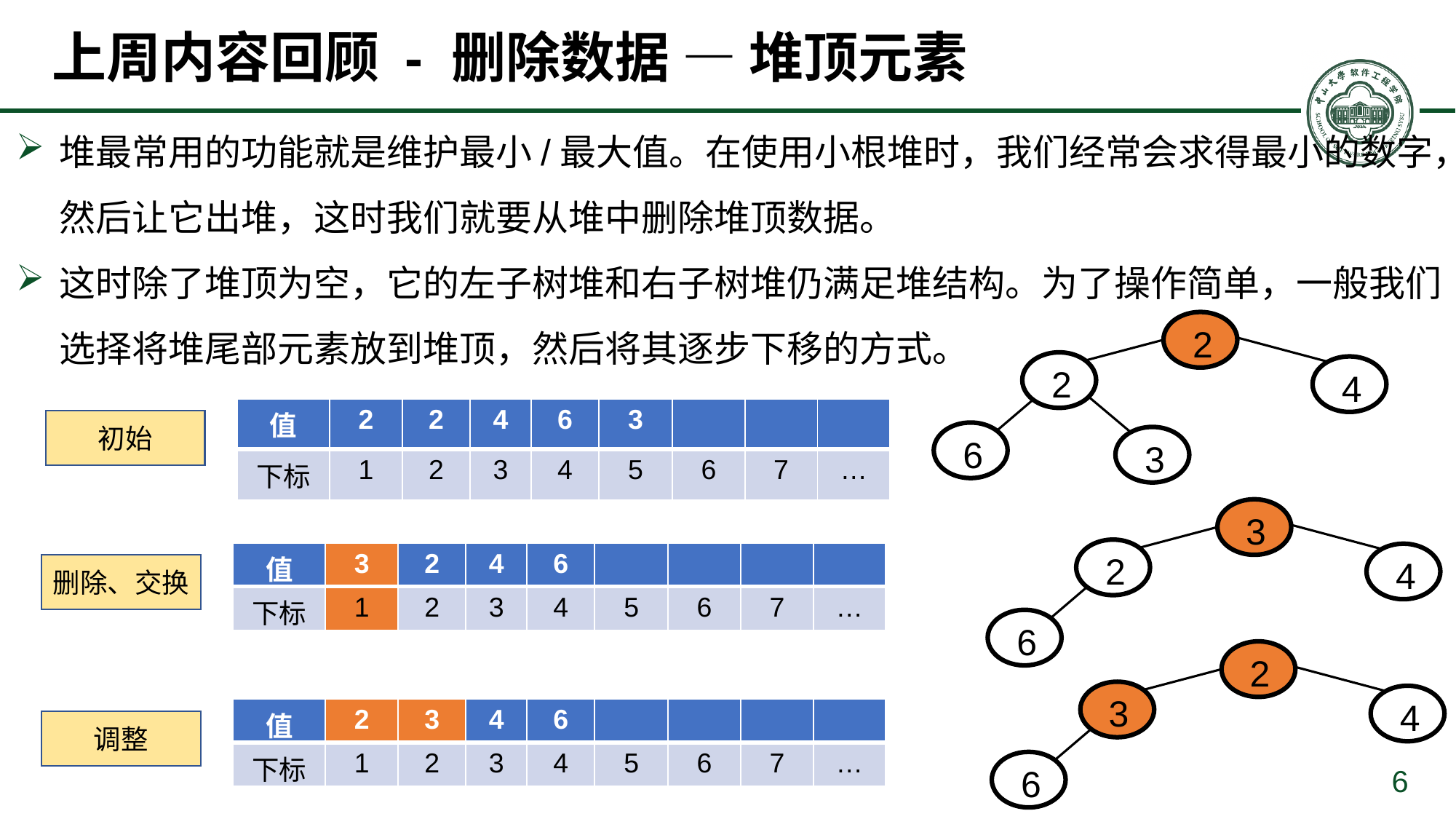

# 上周内容回顾 - 删除数据 — 堆顶元素
堆最常用的功能就是维护最小/最大值。在使用小根堆时，我们经常会求得最小的数字，然后让它出堆，这时我们就要从堆中删除堆顶数据。
这时除了堆顶为空，它的左子树堆和右子树堆仍满足堆结构。为了操作简单，一般我们选择将堆尾部元素放到堆顶，然后将其逐步下移的方式。

2

2

4

6

3
| 值 | 2 | 2 | 4 | 6 | 3 |  |  |  |
| --- | --- | --- | --- | --- | --- | --- | --- | --- |
| 下标 | 1 | 2 | 3 | 4 | 5 | 6 | 7 | … |
初始

3

2

4

6
| 值 | 3 | 2 | 4 | 6 |  |  |  |  |
| --- | --- | --- | --- | --- | --- | --- | --- | --- |
| 下标 | 1 | 2 | 3 | 4 | 5 | 6 | 7 | … |
删除、交换

2

3

4

6
| 值 | 2 | 3 | 4 | 6 |  |  |  |  |
| --- | --- | --- | --- | --- | --- | --- | --- | --- |
| 下标 | 1 | 2 | 3 | 4 | 5 | 6 | 7 | … |
调整
6